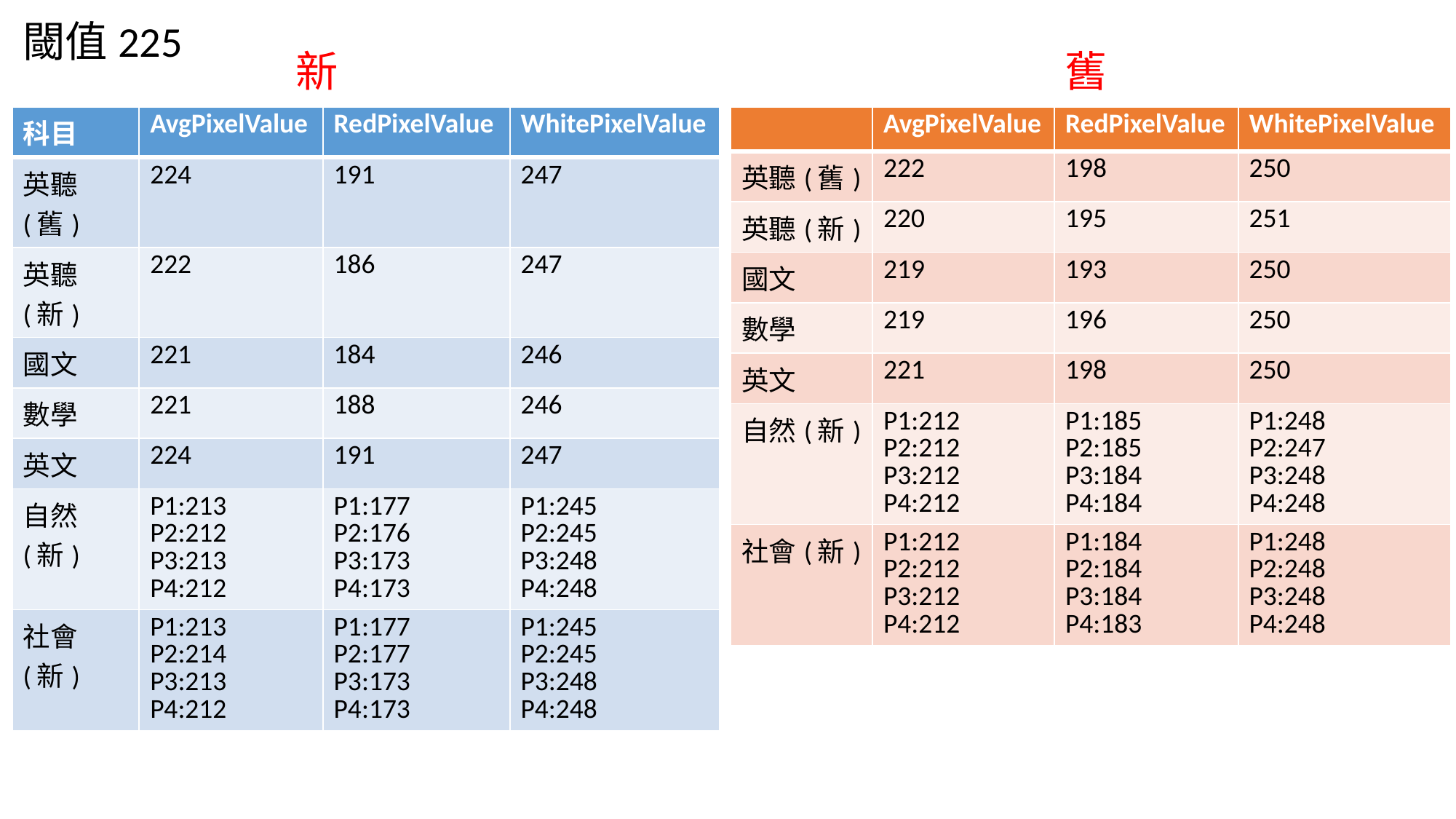

閾值225
新
舊
| 科目 | AvgPixelValue | RedPixelValue | WhitePixelValue |
| --- | --- | --- | --- |
| 英聽(舊) | 224 | 191 | 247 |
| 英聽(新) | 222 | 186 | 247 |
| 國文 | 221 | 184 | 246 |
| 數學 | 221 | 188 | 246 |
| 英文 | 224 | 191 | 247 |
| 自然(新) | P1:213 P2:212 P3:213 P4:212 | P1:177 P2:176 P3:173 P4:173 | P1:245 P2:245 P3:248 P4:248 |
| 社會(新) | P1:213 P2:214 P3:213 P4:212 | P1:177 P2:177 P3:173 P4:173 | P1:245 P2:245 P3:248 P4:248 |
|  | AvgPixelValue | RedPixelValue | WhitePixelValue |
| --- | --- | --- | --- |
| 英聽(舊) | 222 | 198 | 250 |
| 英聽(新) | 220 | 195 | 251 |
| 國文 | 219 | 193 | 250 |
| 數學 | 219 | 196 | 250 |
| 英文 | 221 | 198 | 250 |
| 自然(新) | P1:212 P2:212 P3:212 P4:212 | P1:185 P2:185 P3:184 P4:184 | P1:248 P2:247 P3:248 P4:248 |
| 社會(新) | P1:212 P2:212 P3:212 P4:212 | P1:184 P2:184 P3:184 P4:183 | P1:248 P2:248 P3:248 P4:248 |